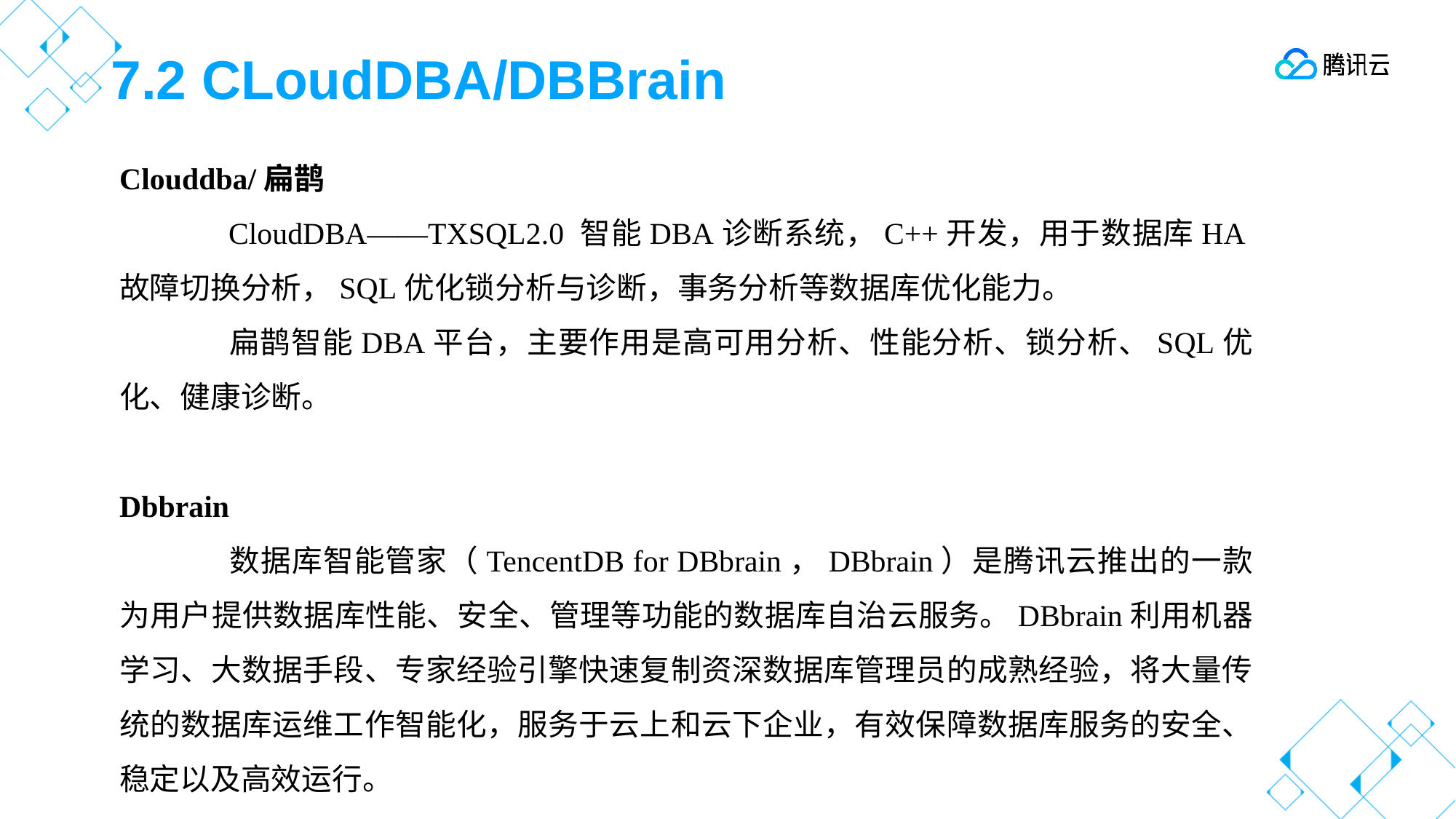

# 7.2 CLoudDBA/DBBrain
Clouddba/扁鹊
	CloudDBA——TXSQL2.0 智能DBA诊断系统，C++开发，用于数据库HA故障切换分析，SQL优化锁分析与诊断，事务分析等数据库优化能力。
	扁鹊智能DBA平台，主要作用是高可用分析、性能分析、锁分析、SQL优化、健康诊断。

Dbbrain
	数据库智能管家（TencentDB for DBbrain，DBbrain）是腾讯云推出的一款为用户提供数据库性能、安全、管理等功能的数据库自治云服务。DBbrain利用机器学习、大数据手段、专家经验引擎快速复制资深数据库管理员的成熟经验，将大量传统的数据库运维工作智能化，服务于云上和云下企业，有效保障数据库服务的安全、稳定以及高效运行。